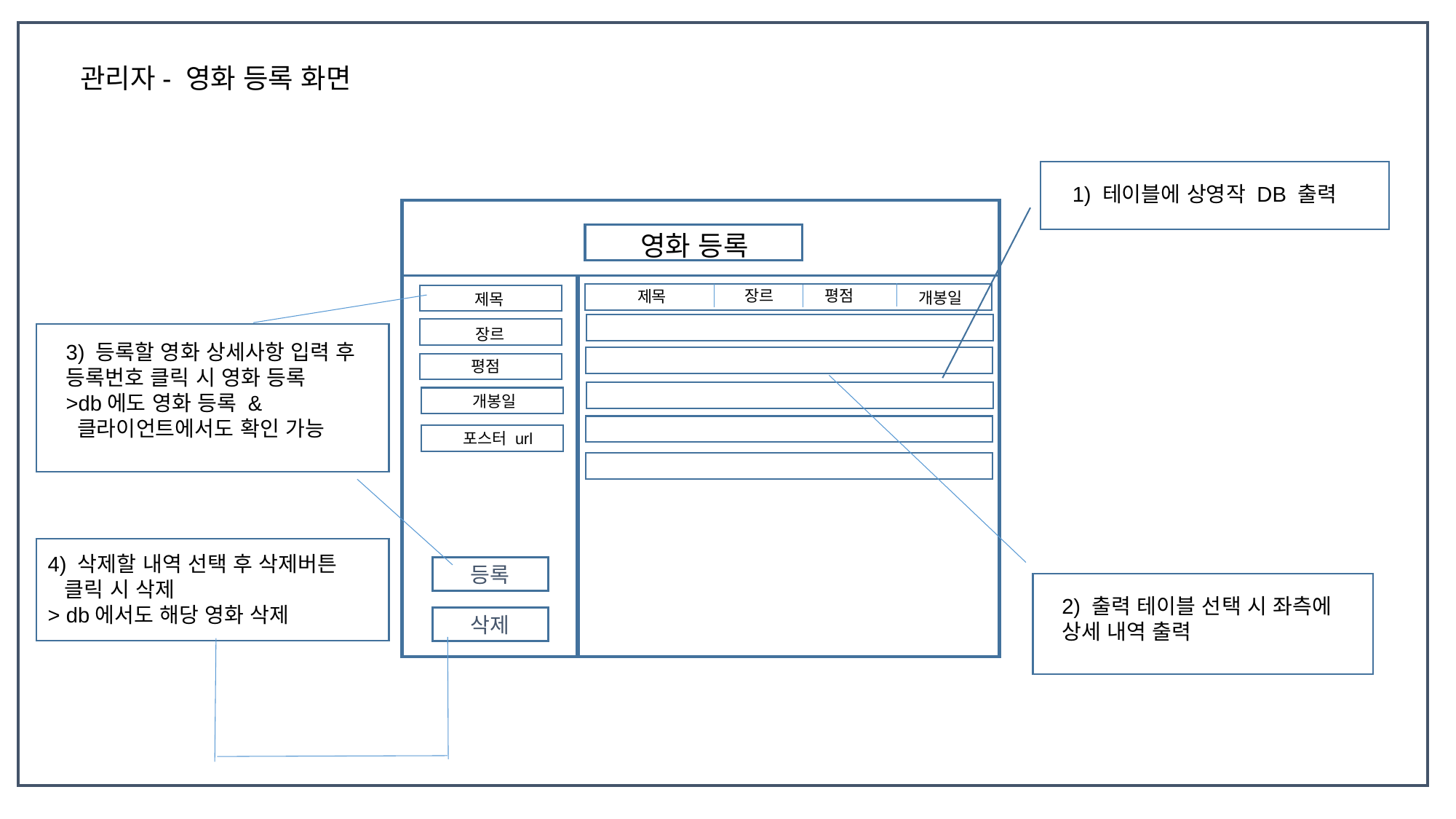

관리자- 영화 등록 화면

1) 테이블에 상영작 DB 출력

영화 등록

장르
평점
제목
개봉일
제목

장르

3) 등록할 영화 상세사항 입력 후 등록번호 클릭 시 영화 등록
>db에도 영화 등록 &
 클라이언트에서도 확인 가능

평점

개봉일

포스터 url

4) 삭제할 내역 선택 후 삭제버튼
  클릭 시 삭제
> db에서도 해당 영화 삭제
등록

2) 출력 테이블 선택 시 좌측에 상세 내역 출력
삭제